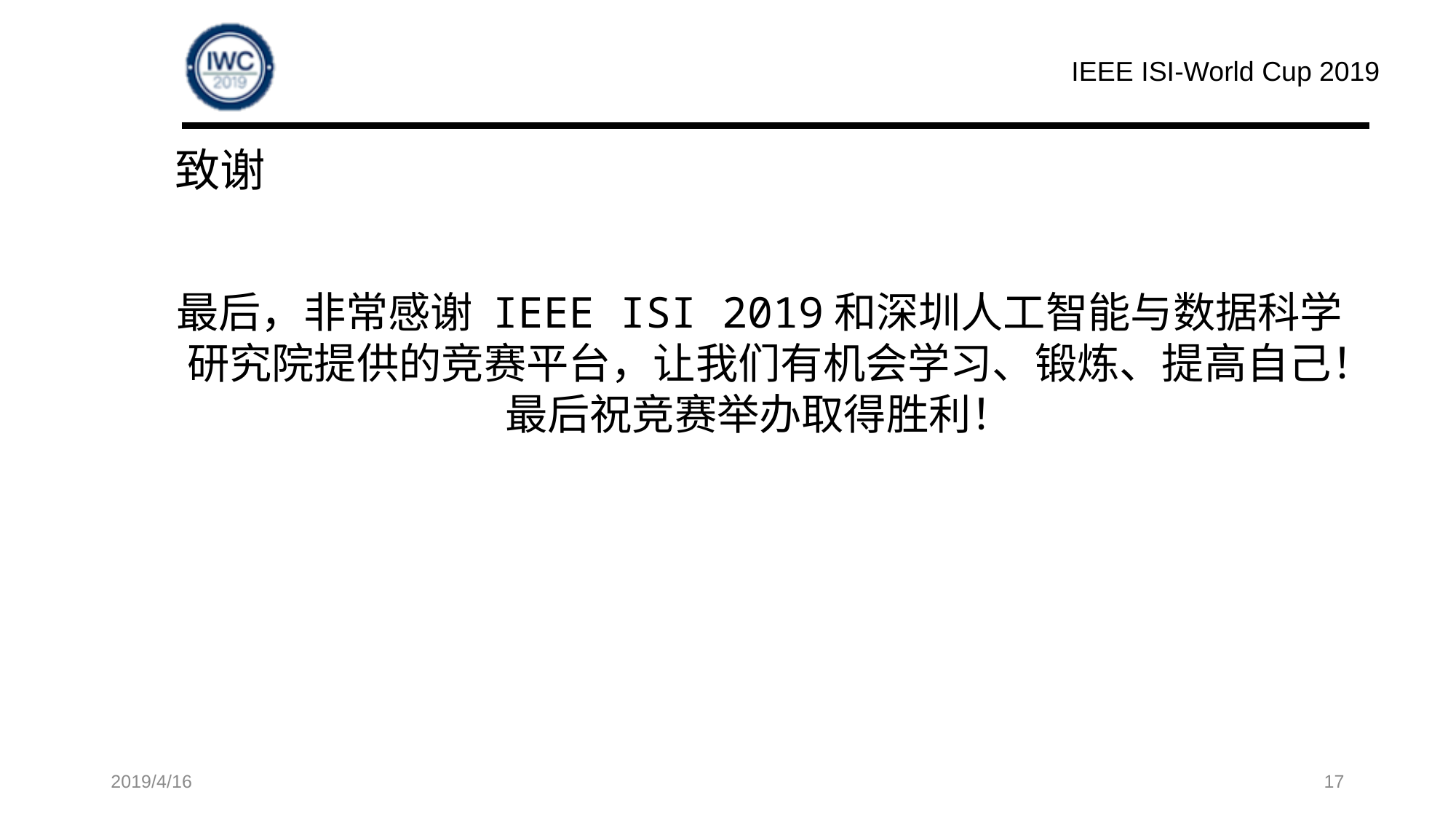

# 致谢
最后，非常感谢 IEEE ISI 2019和深圳人工智能与数据科学研究院提供的竞赛平台，让我们有机会学习、锻炼、提高自己！最后祝竞赛举办取得胜利！

2019/4/16
17